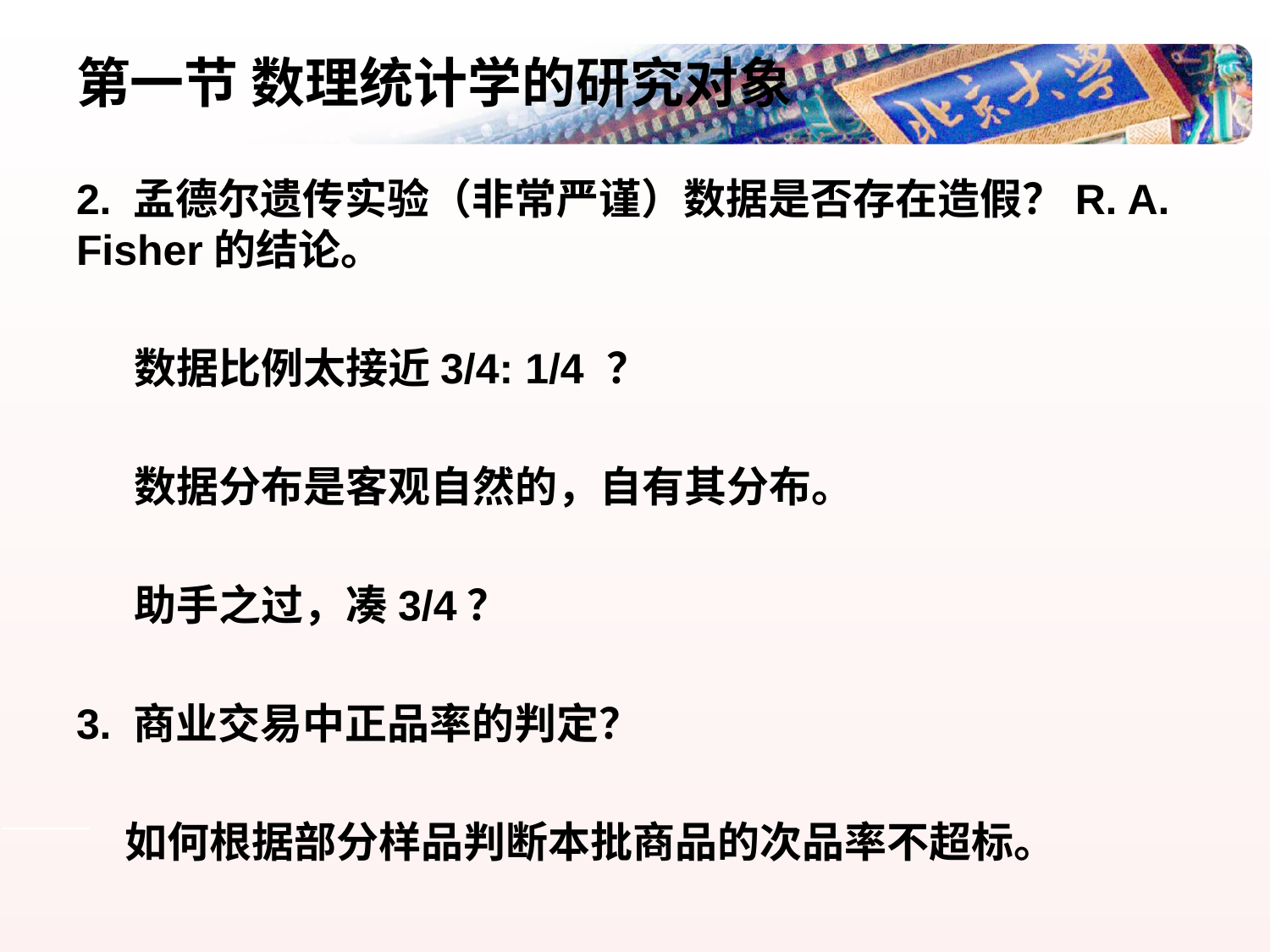

# 第一节 数理统计学的研究对象
2. 孟德尔遗传实验（非常严谨）数据是否存在造假？R. A. Fisher的结论。

     数据比例太接近3/4: 1/4 ？

     数据分布是客观自然的，自有其分布。

     助手之过，凑3/4？

3. 商业交易中正品率的判定？

    如何根据部分样品判断本批商品的次品率不超标。